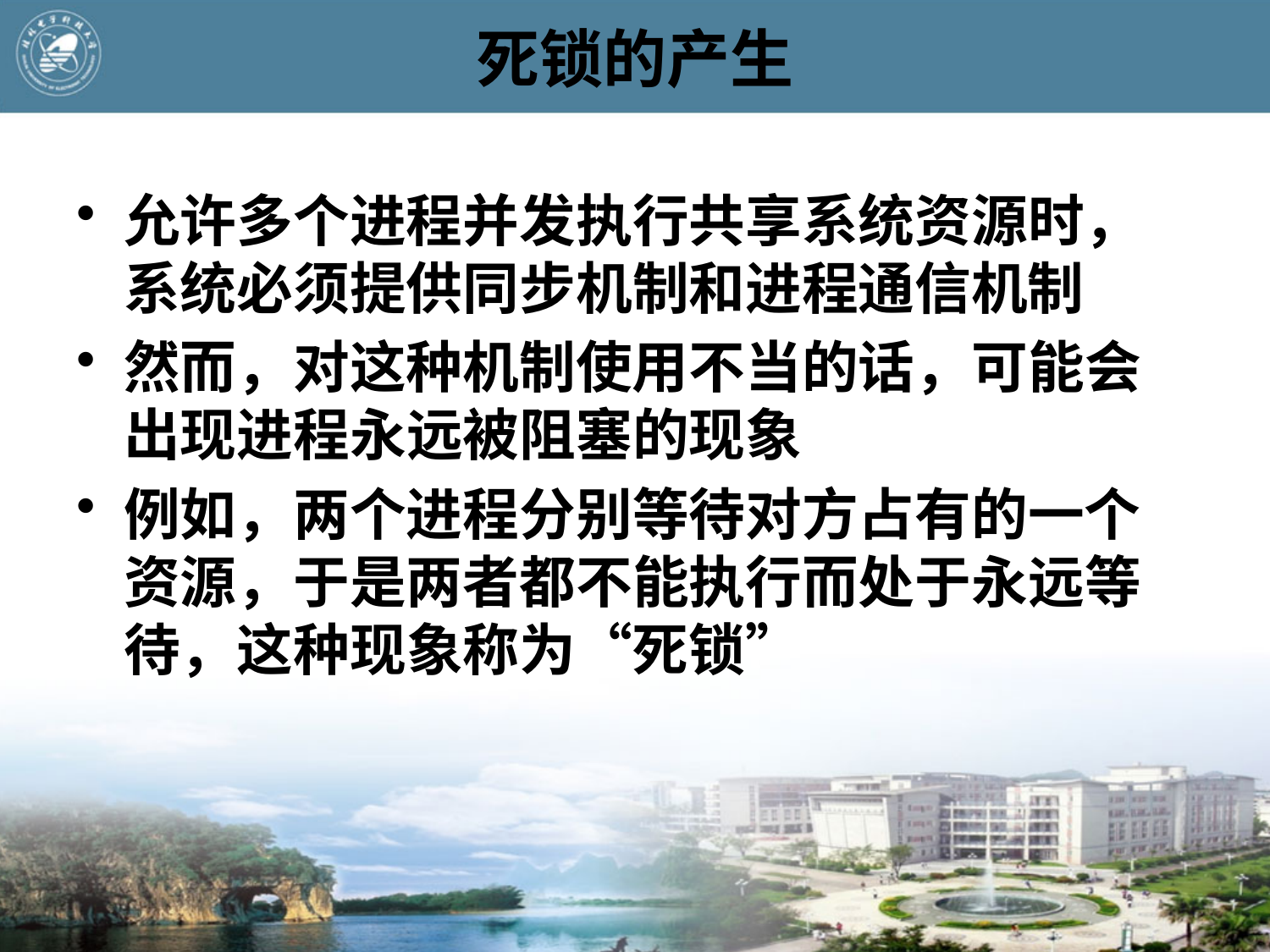

# 死锁的产生
允许多个进程并发执行共享系统资源时，系统必须提供同步机制和进程通信机制
然而，对这种机制使用不当的话，可能会出现进程永远被阻塞的现象
例如，两个进程分别等待对方占有的一个资源，于是两者都不能执行而处于永远等待，这种现象称为“死锁”